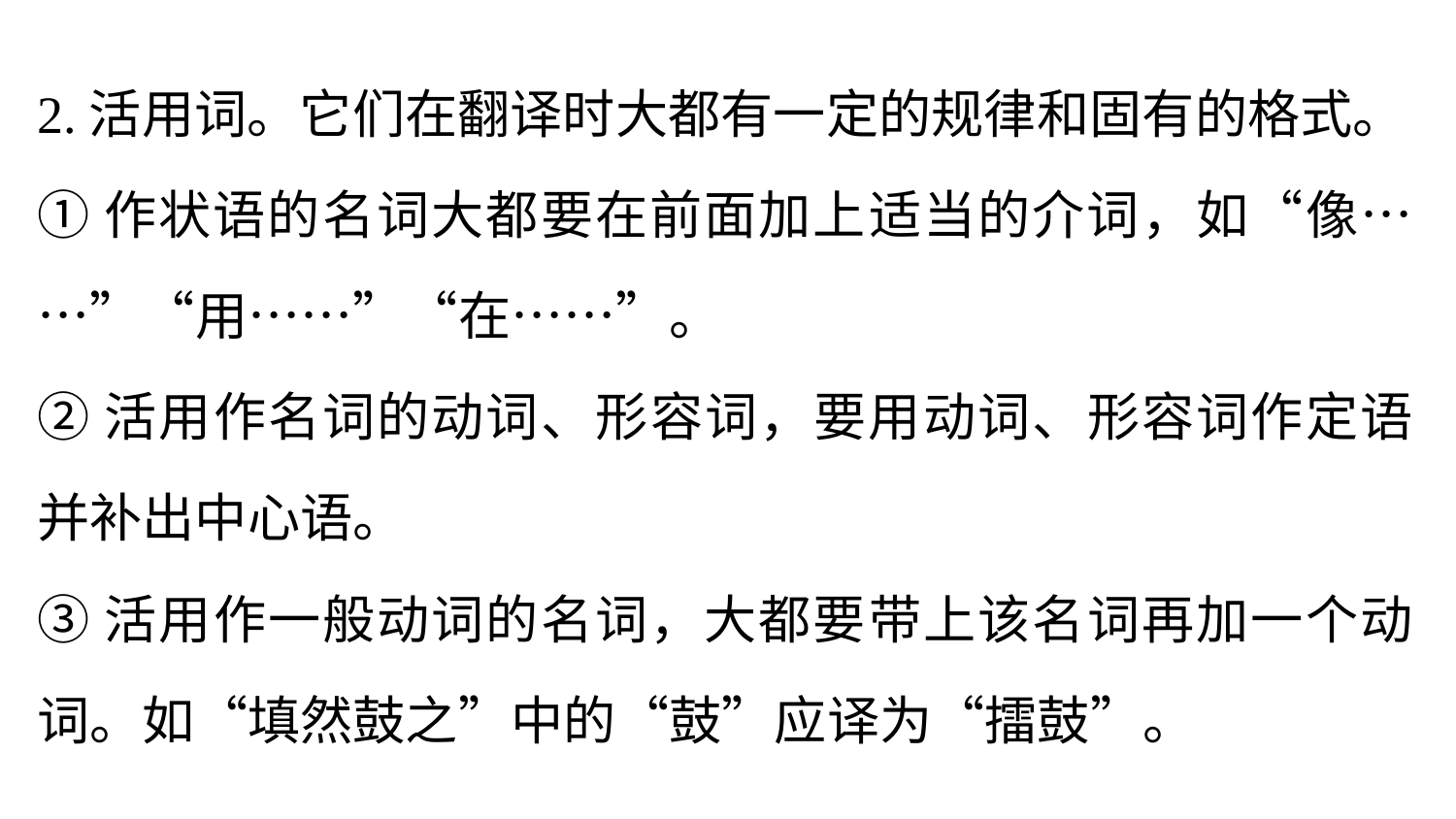

2.活用词。它们在翻译时大都有一定的规律和固有的格式。
①作状语的名词大都要在前面加上适当的介词，如“像……”“用……”“在……”。
②活用作名词的动词、形容词，要用动词、形容词作定语并补出中心语。
③活用作一般动词的名词，大都要带上该名词再加一个动词。如“填然鼓之”中的“鼓”应译为“擂鼓”。